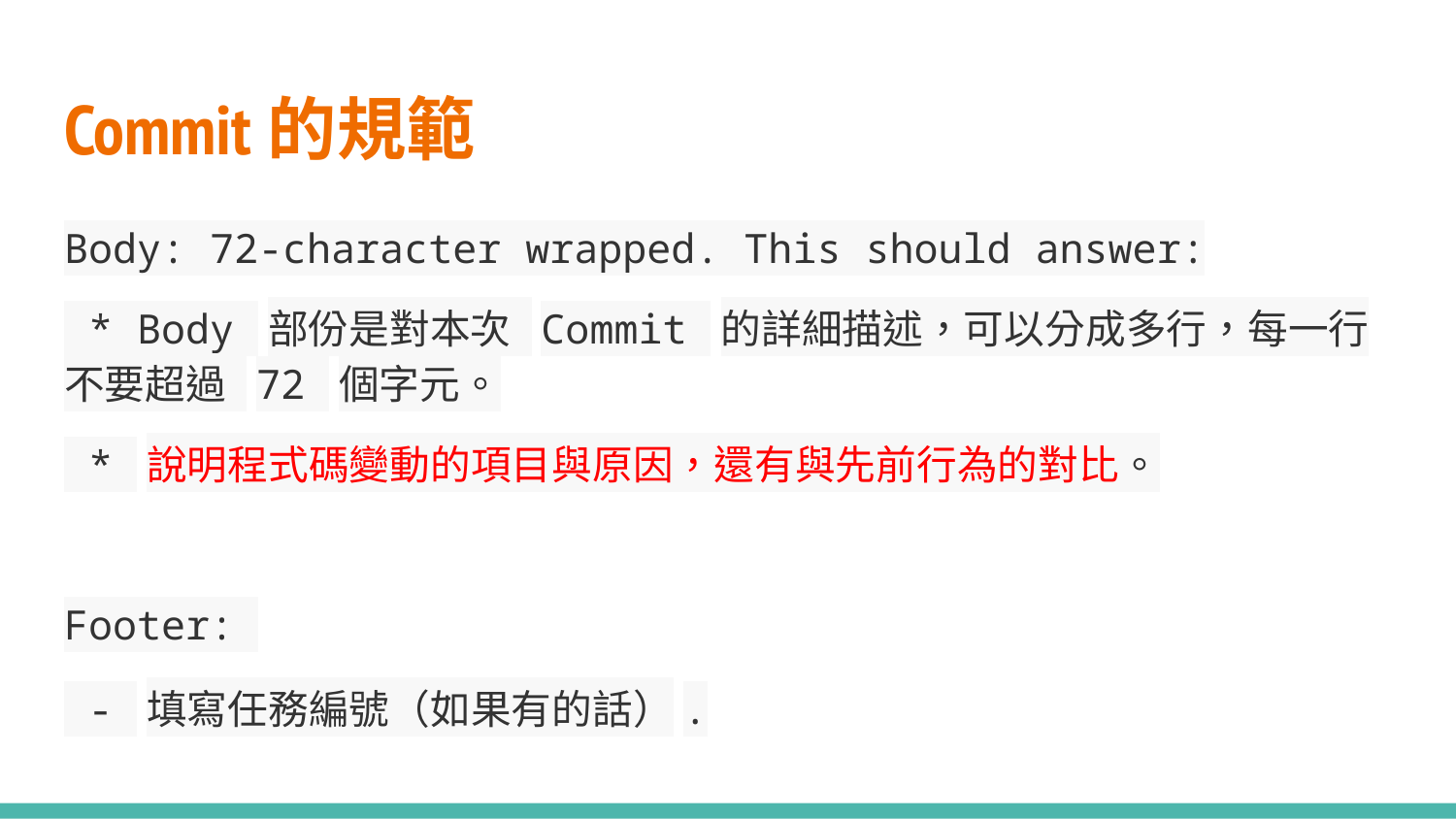

# Commit的規範
Body: 72-character wrapped. This should answer:
 * Body 部份是對本次 Commit 的詳細描述，可以分成多行，每一行不要超過 72 個字元。
 * 說明程式碼變動的項目與原因，還有與先前行為的對比。

Footer:
 - 填寫任務編號（如果有的話）.